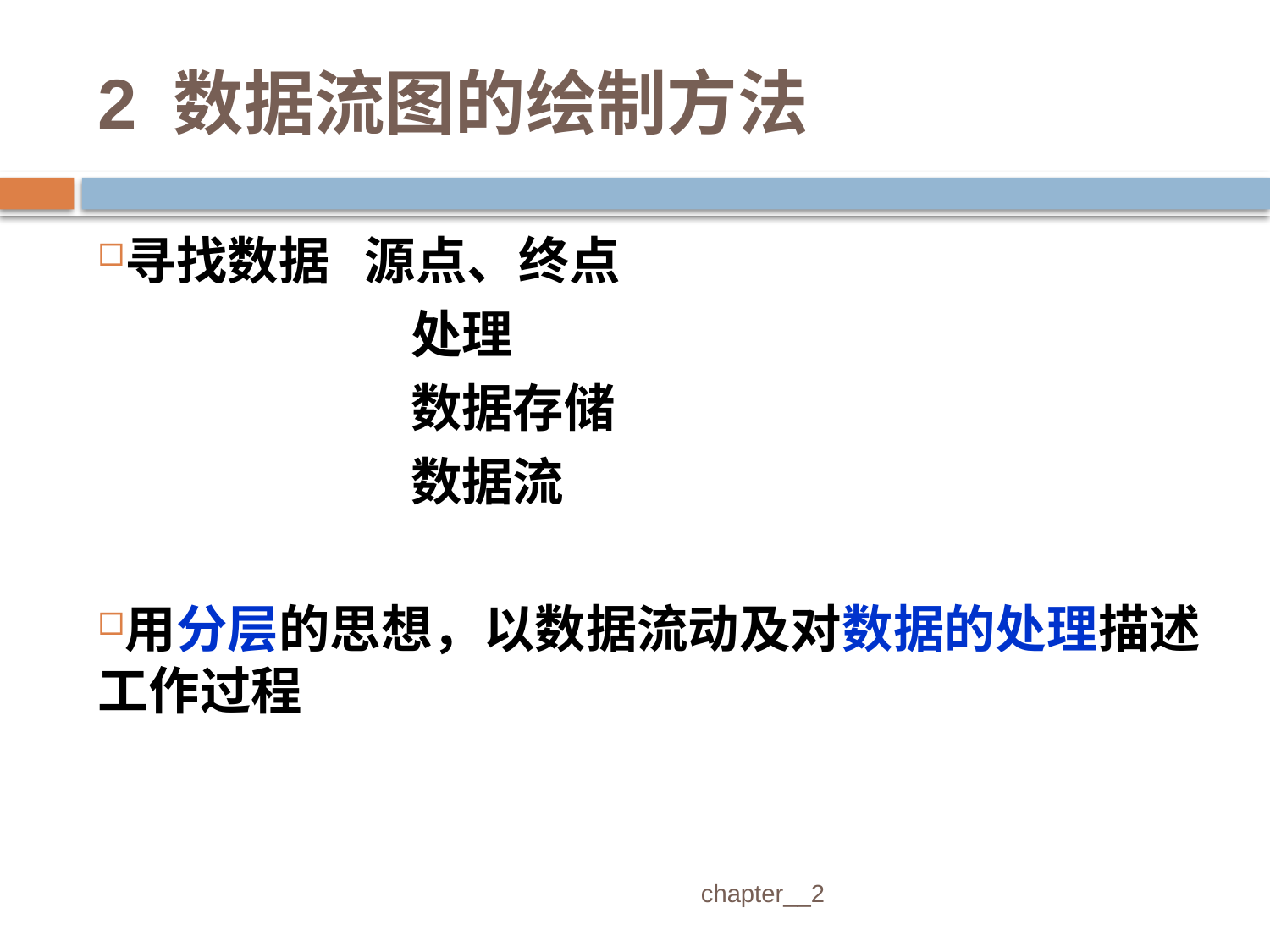

# 2 数据流图的绘制方法
28
寻找数据   源点、终点
		    处理
		    数据存储
		    数据流

用分层的思想，以数据流动及对数据的处理描述工作过程

 chapter__2